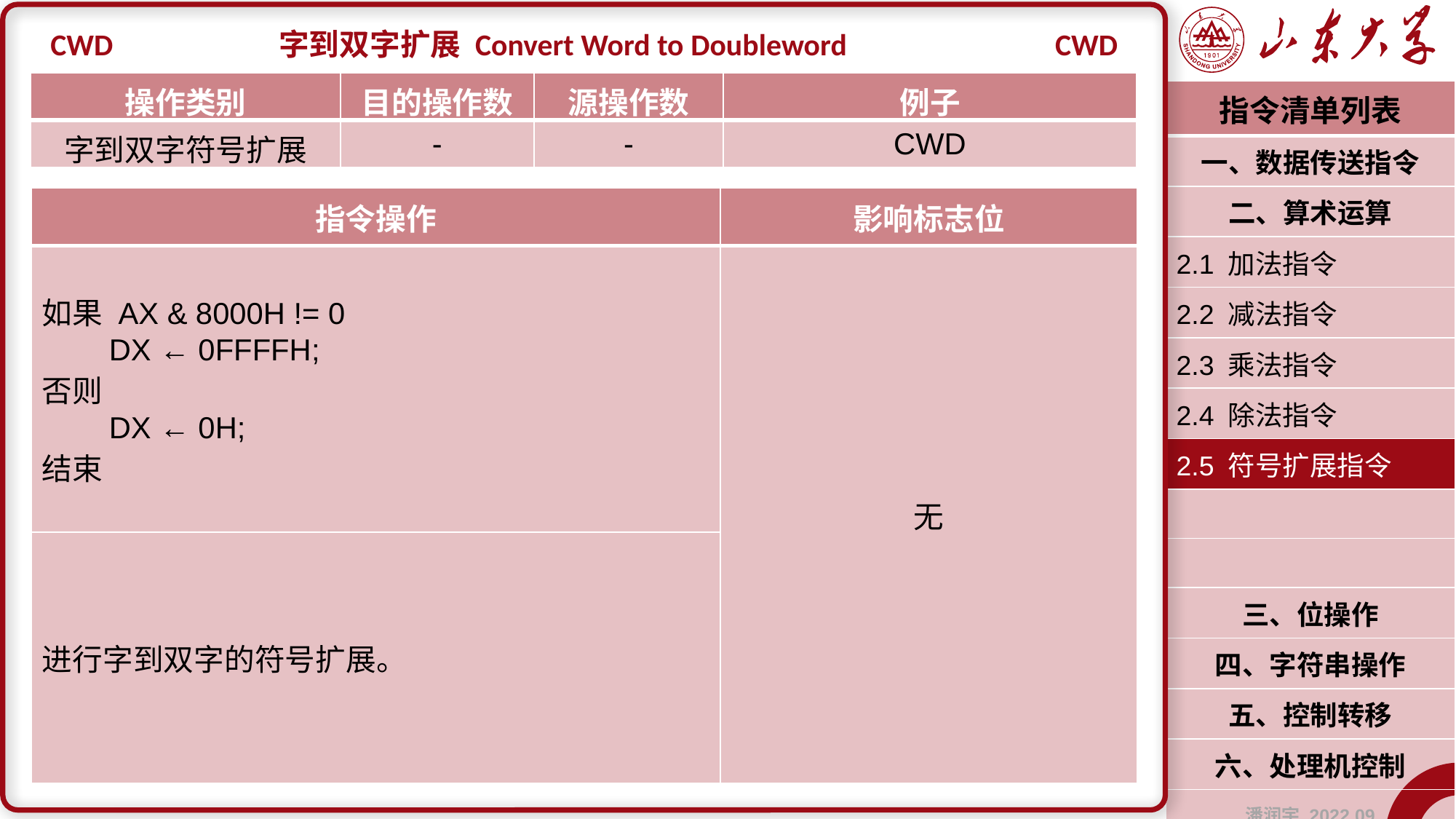

CWD
字到双字扩展 Convert Word to Doubleword
CWD
| 操作类别 | 目的操作数 | 源操作数 | 例子 |
| --- | --- | --- | --- |
| 字到双字符号扩展 | - | - | CWD |
| 指令清单列表 |
| --- |
| 一、数据传送指令 |
| 二、算术运算 |
| 2.1 加法指令 |
| 2.2 减法指令 |
| 2.3 乘法指令 |
| 2.4 除法指令 |
| 2.5 符号扩展指令 |
|  |
|  |
| 三、位操作 |
| 四、字符串操作 |
| 五、控制转移 |
| 六、处理机控制 |
| 潘润宇 2022.09 |
| 指令操作 | 影响标志位 |
| --- | --- |
| 如果 AX & 8000H != 0 DX ← 0FFFFH; 否则 DX ← 0H; 结束 | 无 |
| 进行字到双字的符号扩展。 |  |